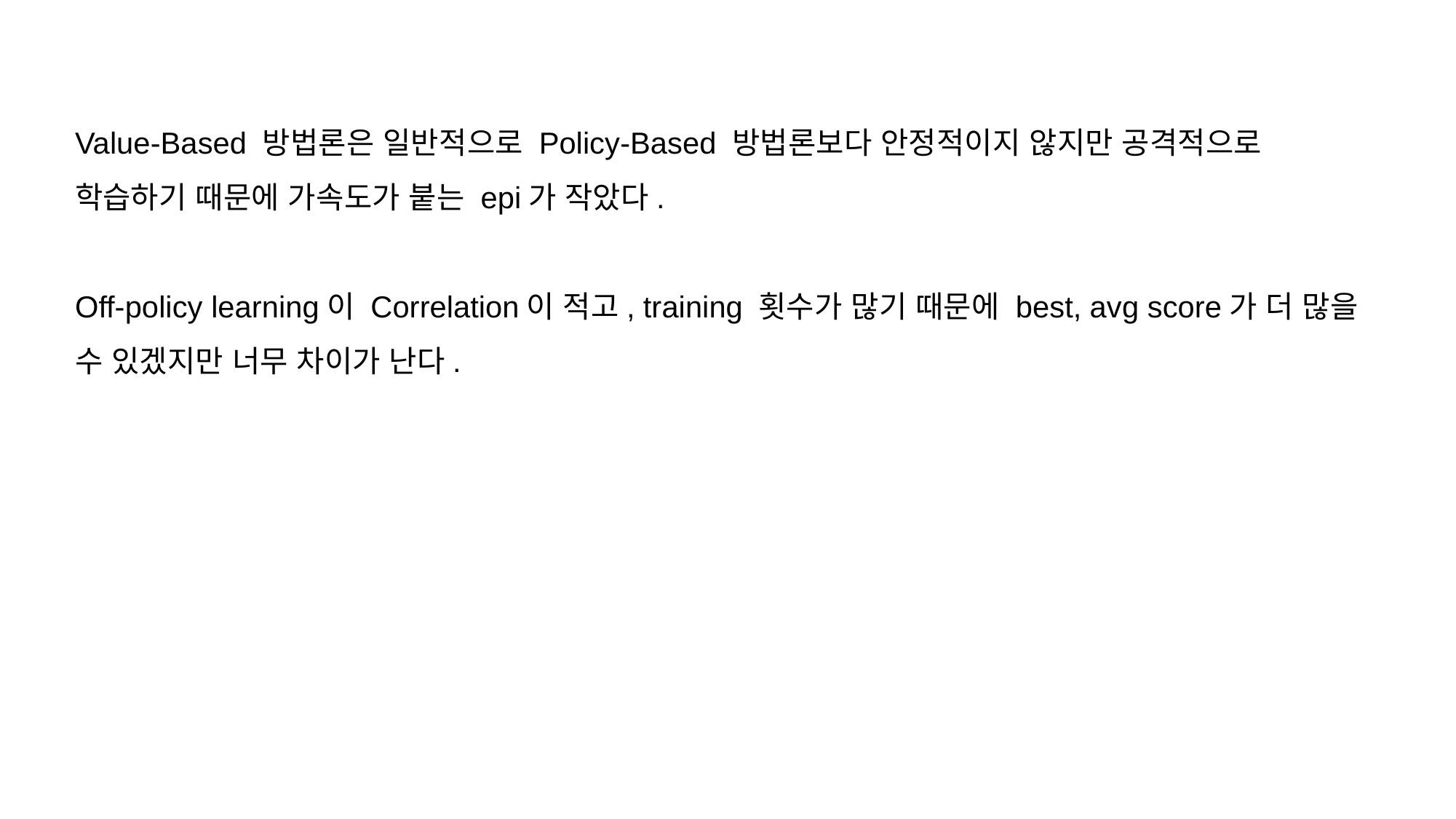

Value-Based 방법론은 일반적으로 Policy-Based 방법론보다 안정적이지 않지만 공격적으로 학습하기 때문에 가속도가 붙는 epi가 작았다.

Off-policy learning이 Correlation이 적고, training 횟수가 많기 때문에 best, avg score가 더 많을 수 있겠지만 너무 차이가 난다.